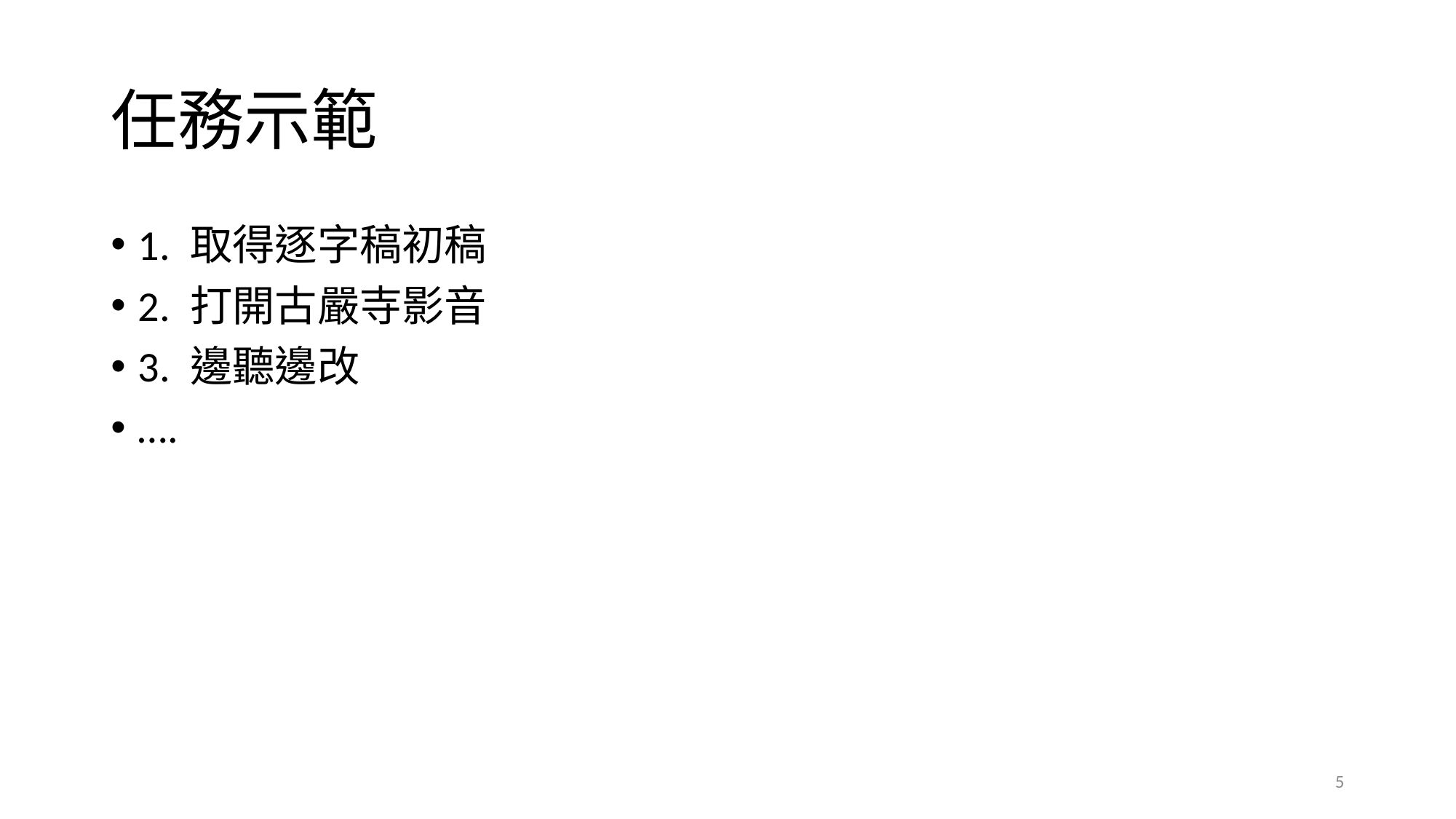

# 任務示範
1. 取得逐字稿初稿
2. 打開古嚴寺影音
3. 邊聽邊改
….

5